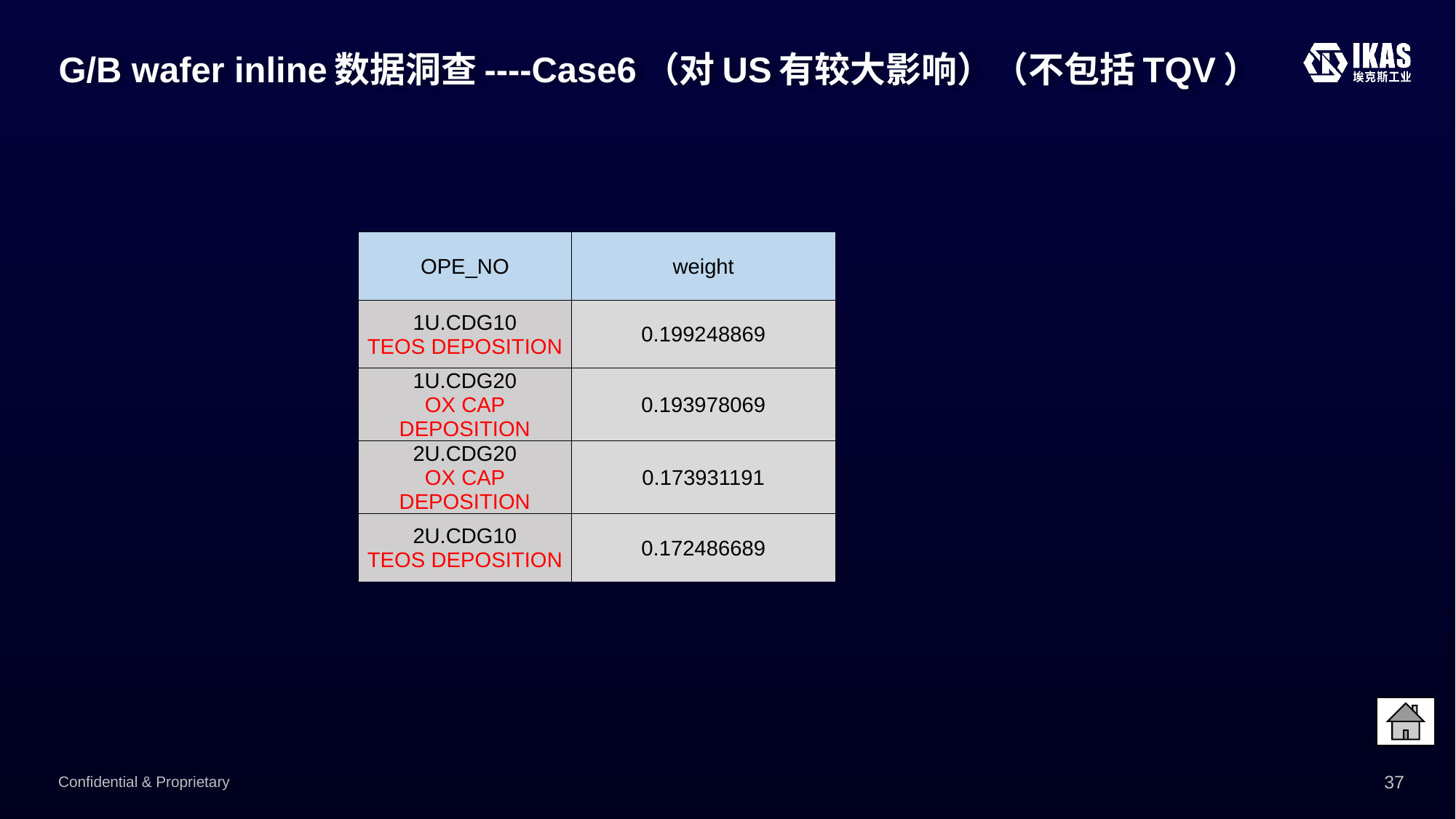

# G/B wafer inline数据洞查----Case6（对US有较大影响）（不包括TQV）
| OPE\_NO | weight |
| --- | --- |
| 1U.CDG10 TEOS DEPOSITION | 0.199248869 |
| 1U.CDG20 OX CAP DEPOSITION | 0.193978069 |
| 2U.CDG20 OX CAP DEPOSITION | 0.173931191 |
| 2U.CDG10 TEOS DEPOSITION | 0.172486689 |